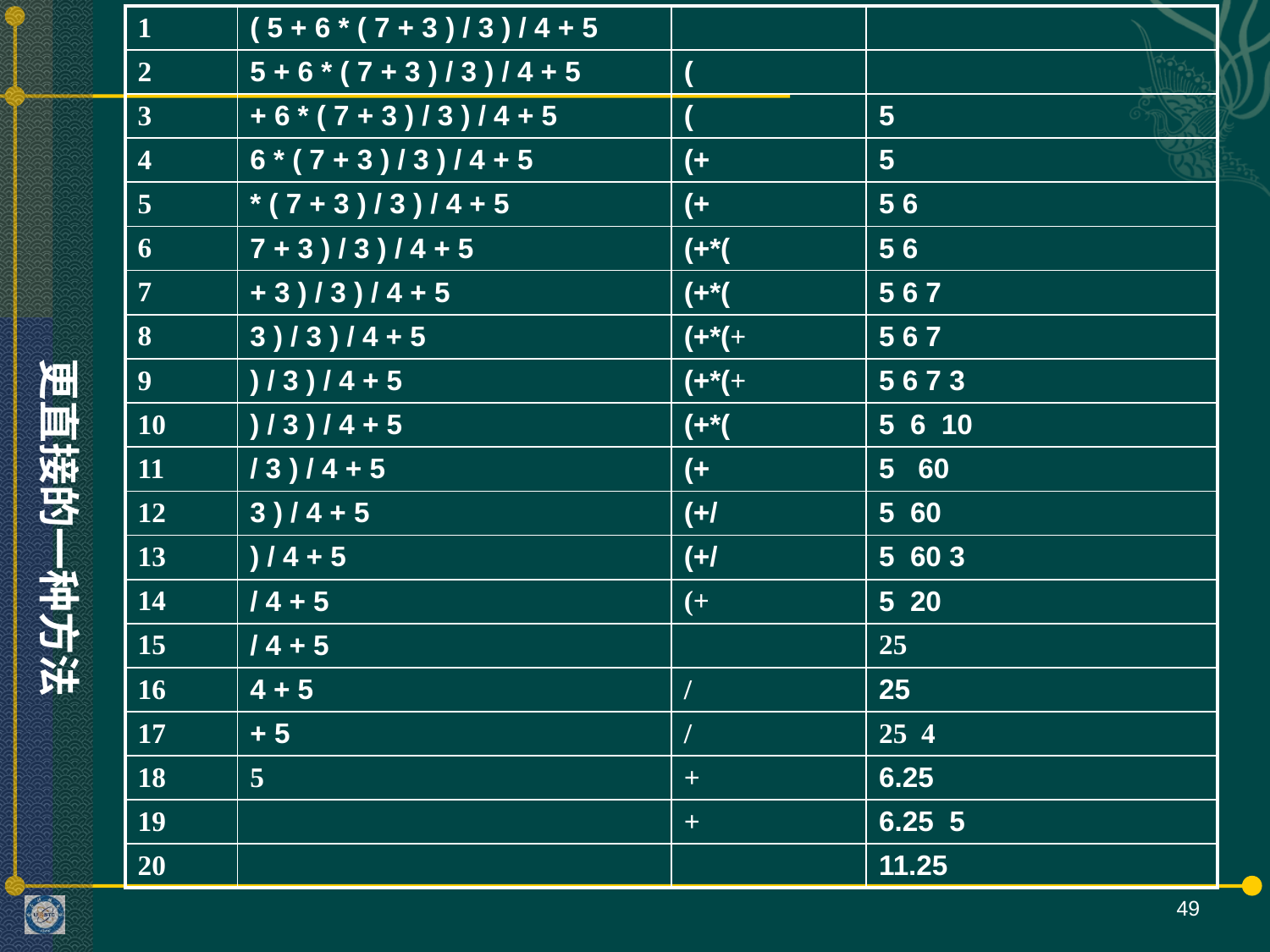

| 1 | ( 5 + 6 \* ( 7 + 3 ) / 3 ) / 4 + 5 |  |  |
| --- | --- | --- | --- |
| 2 | 5 + 6 \* ( 7 + 3 ) / 3 ) / 4 + 5 | ( |  |
| 3 | + 6 \* ( 7 + 3 ) / 3 ) / 4 + 5 | ( | 5 |
| 4 | 6 \* ( 7 + 3 ) / 3 ) / 4 + 5 | (+ | 5 |
| 5 | \* ( 7 + 3 ) / 3 ) / 4 + 5 | (+ | 5 6 |
| 6 | 7 + 3 ) / 3 ) / 4 + 5 | (+\*( | 5 6 |
| 7 | + 3 ) / 3 ) / 4 + 5 | (+\*( | 5 6 7 |
| 8 | 3 ) / 3 ) / 4 + 5 | (+\*(+ | 5 6 7 |
| 9 | ) / 3 ) / 4 + 5 | (+\*(+ | 5 6 7 3 |
| 10 | ) / 3 ) / 4 + 5 | (+\*( | 5 6 10 |
| 11 | / 3 ) / 4 + 5 | (+ | 5 60 |
| 12 | 3 ) / 4 + 5 | (+/ | 5 60 |
| 13 | ) / 4 + 5 | (+/ | 5 60 3 |
| 14 | / 4 + 5 | (+ | 5 20 |
| 15 | / 4 + 5 |  | 25 |
| 16 | 4 + 5 | / | 25 |
| 17 | + 5 | / | 25 4 |
| 18 | 5 | + | 6.25 |
| 19 |  | + | 6.25 5 |
| 20 |  |  | 11.25 |
更直接的一种方法
49